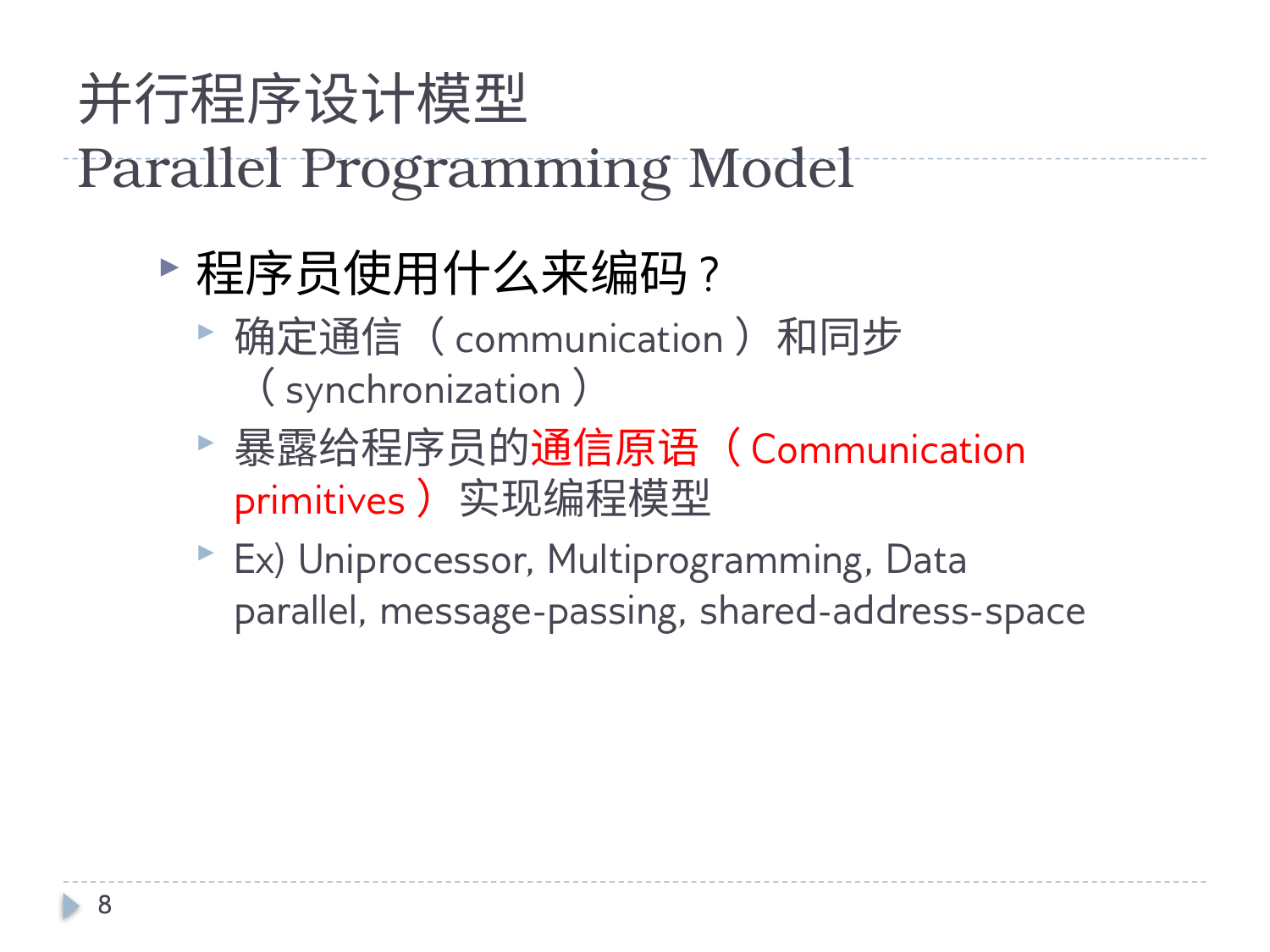

# 并行程序设计模型 Parallel Programming Model
程序员使用什么来编码?
确定通信（communication）和同步（synchronization）
暴露给程序员的通信原语（Communication primitives）实现编程模型
Ex) Uniprocessor, Multiprogramming, Data parallel, message-passing, shared-address-space
8